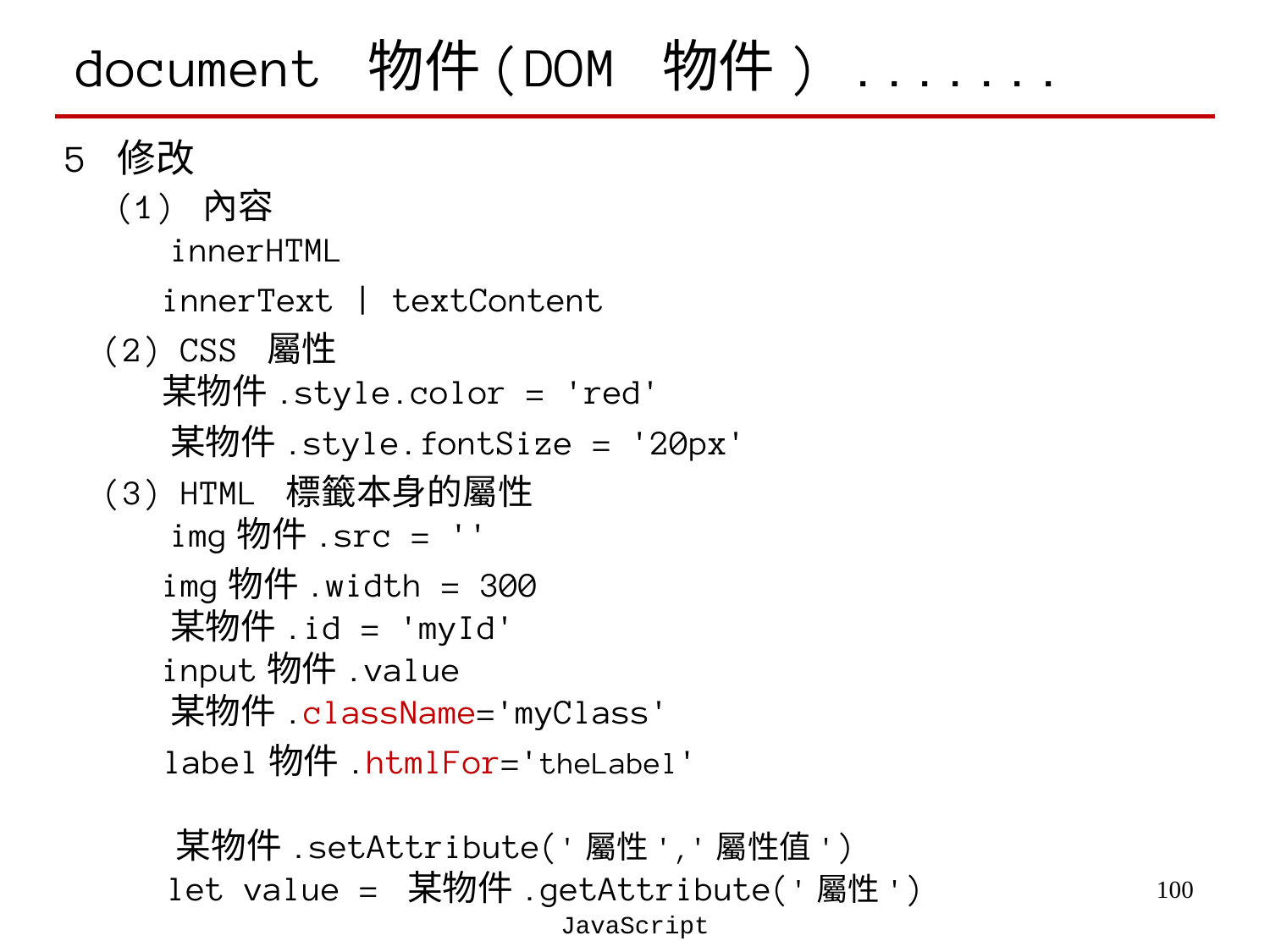

# document 物件(DOM 物件) .......
5 修改
  (1) 內容
     innerHTML
     innerText | textContent
  (2) CSS 屬性
     某物件.style.color = 'red'
     某物件.style.fontSize = '20px'
  (3) HTML 標籤本身的屬性
     img物件.src = ''
     img物件.width = 300
     某物件.id = 'myId'
     input物件.value
     某物件.className='myClass'
  label物件.htmlFor='theLabel'
  某物件.setAttribute('屬性','屬性值')
  let value = 某物件.getAttribute('屬性')
100
JavaScript